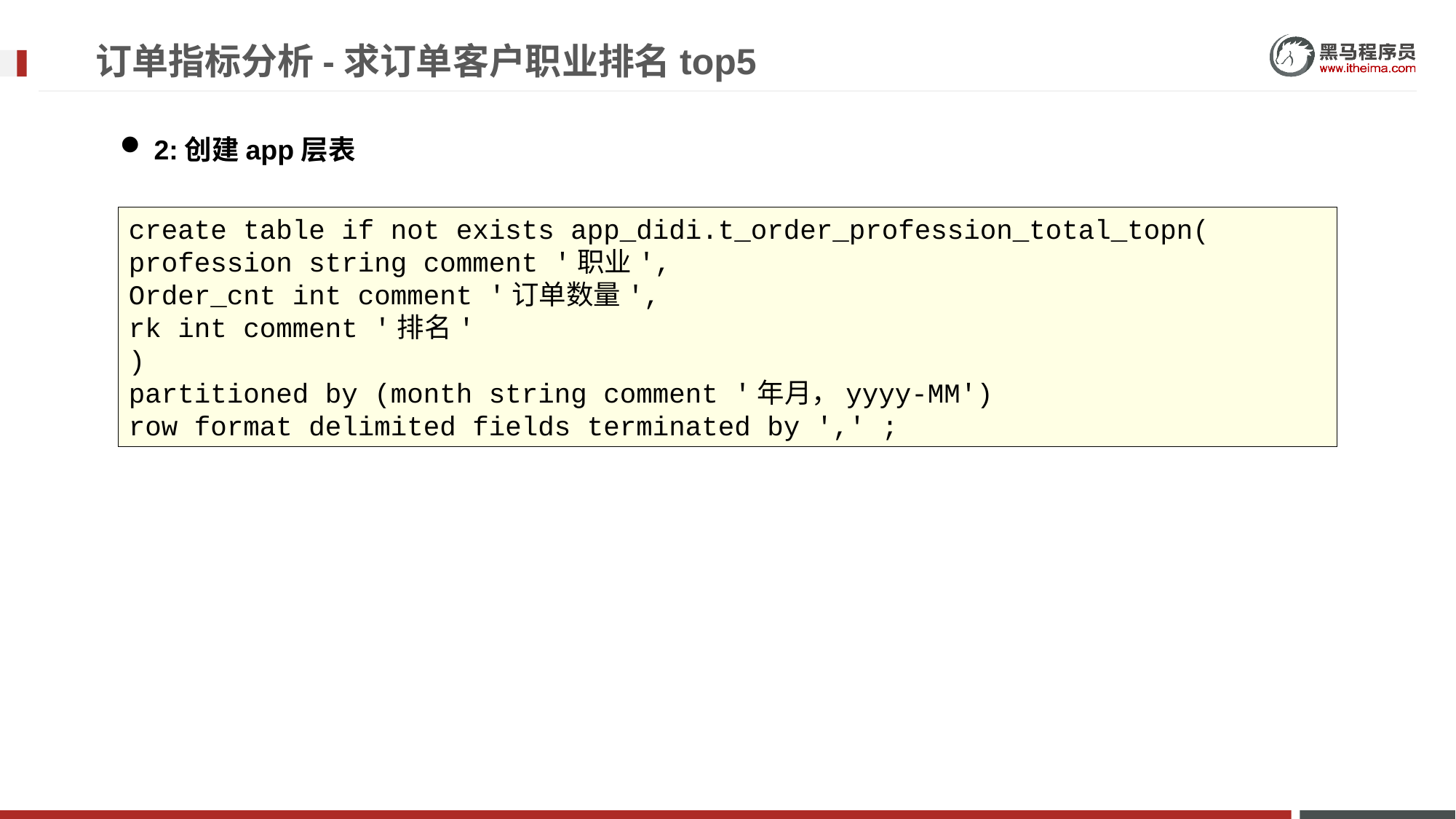

# 订单指标分析-求订单客户职业排名top5
2:创建app层表

create table if not exists app_didi.t_order_profession_total_topn(
profession string comment '职业',
Order_cnt int comment '订单数量',
rk int comment '排名'
)
partitioned by (month string comment '年月，yyyy-MM')
row format delimited fields terminated by ',' ;